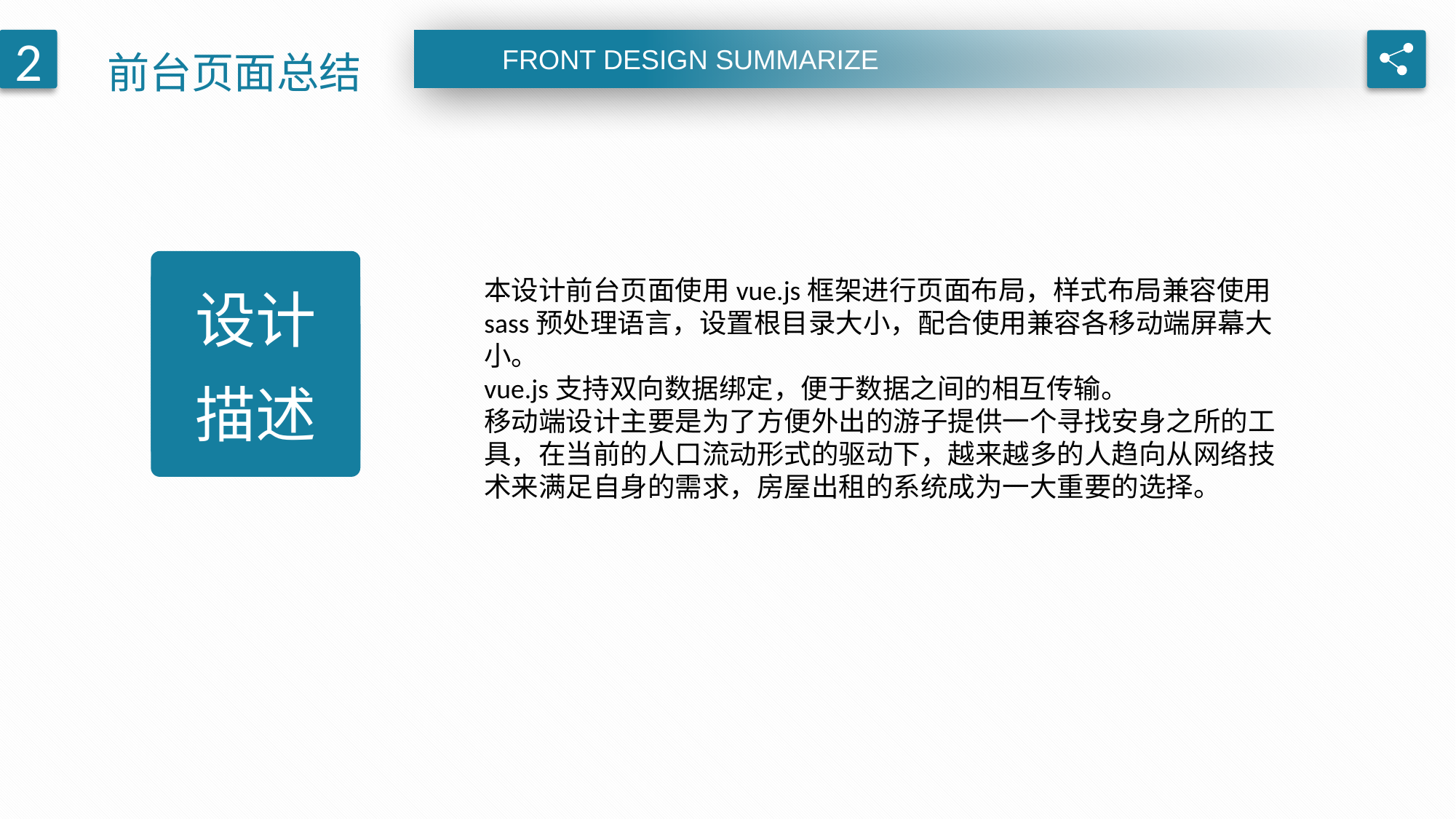

前台页面总结
2

FRONT DESIGN SUMMARIZE

设计
描述

本设计前台页面使用vue.js框架进行页面布局，样式布局兼容使用sass预处理语言，设置根目录大小，配合使用兼容各移动端屏幕大小。
vue.js支持双向数据绑定，便于数据之间的相互传输。
移动端设计主要是为了方便外出的游子提供一个寻找安身之所的工具，在当前的人口流动形式的驱动下，越来越多的人趋向从网络技术来满足自身的需求，房屋出租的系统成为一大重要的选择。